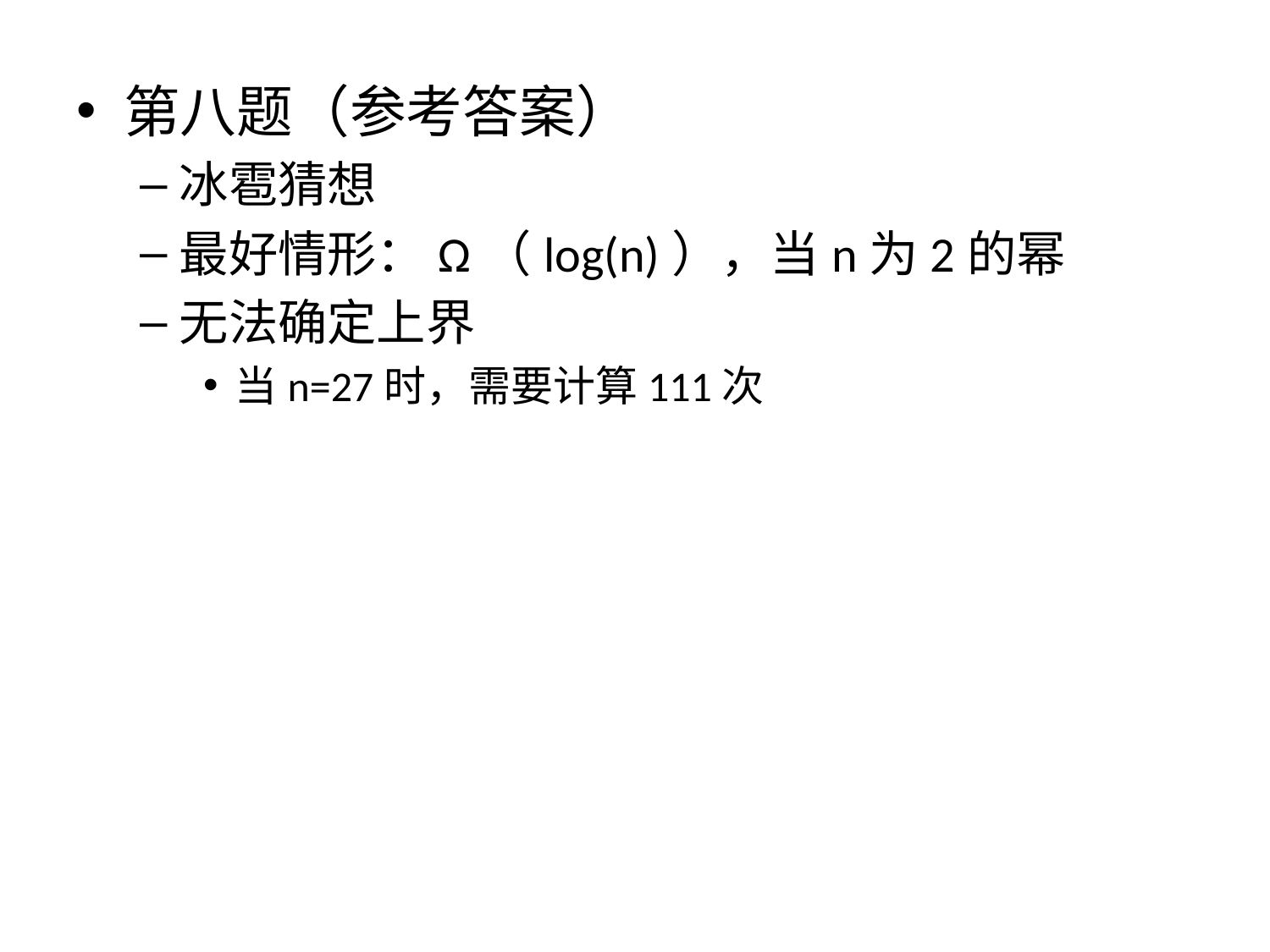

第八题（参考答案）
冰雹猜想
最好情形：Ω（log(n)），当n为2的幂
无法确定上界
当n=27时，需要计算111次